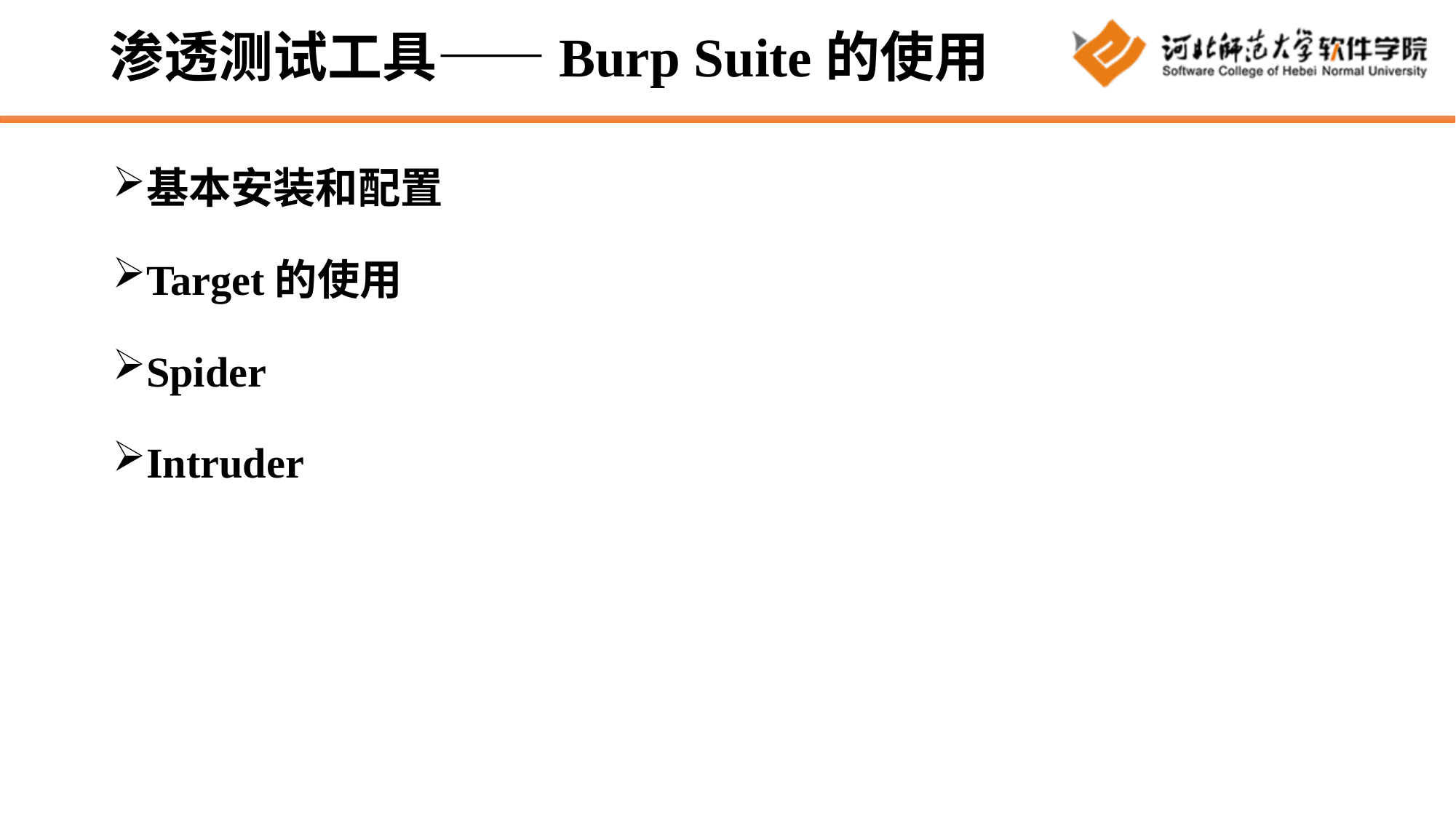

# 渗透测试工具——Burp Suite的使用
基本安装和配置
Target的使用
Spider
Intruder